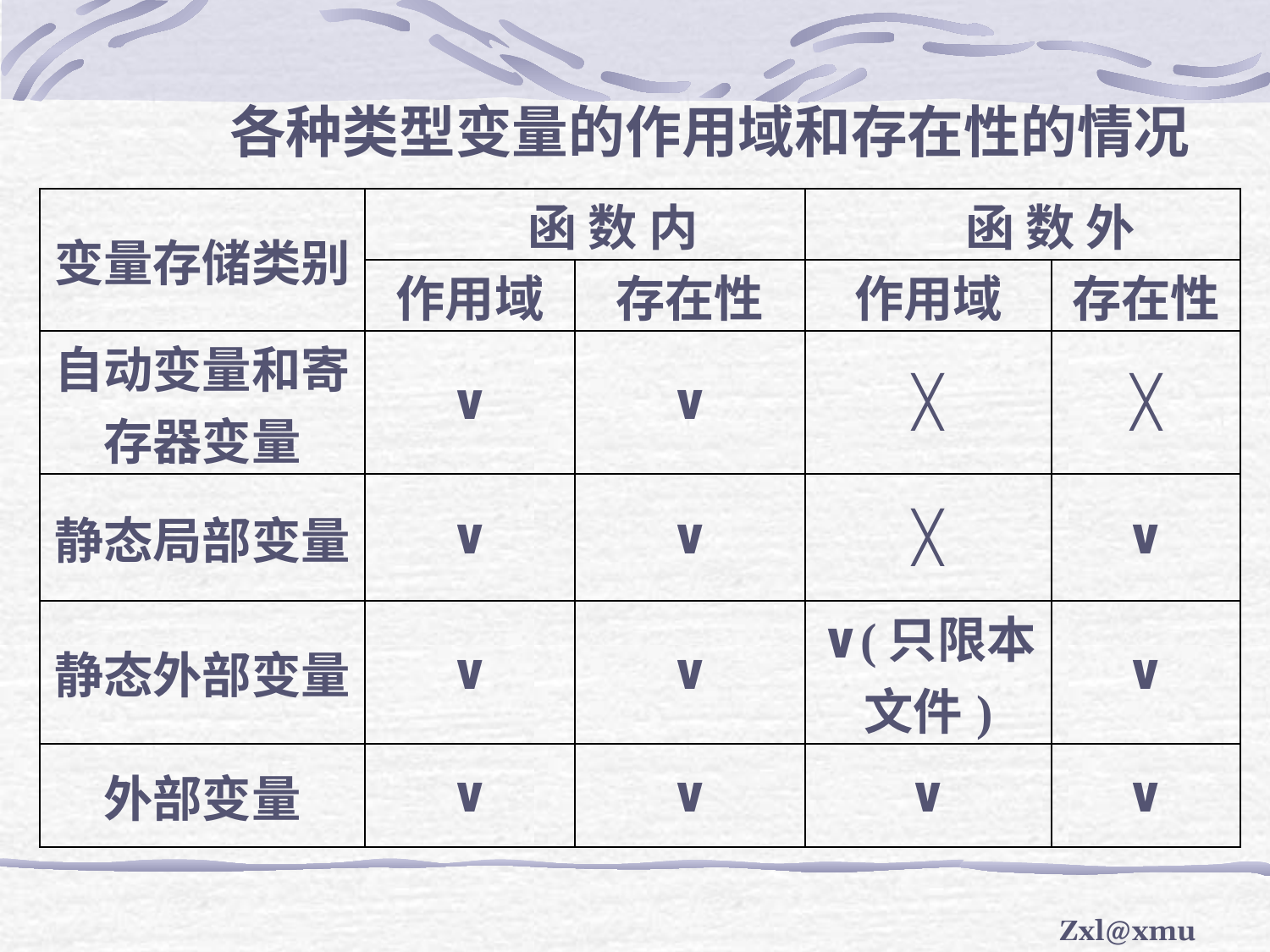

各种类型变量的作用域和存在性的情况
| 变量存储类别 | 函 数 内 |  | 函 数 外 |  |
| --- | --- | --- | --- | --- |
|  | 作用域 | 存在性 | 作用域 | 存在性 |
| 自动变量和寄存器变量 | ∨ | ∨ | ╳ | ╳ |
| 静态局部变量 | ∨ | ∨ | ╳ | ∨ |
| 静态外部变量 | ∨ | ∨ | ∨(只限本文件) | ∨ |
| 外部变量 | ∨ | ∨ | ∨ | ∨ |